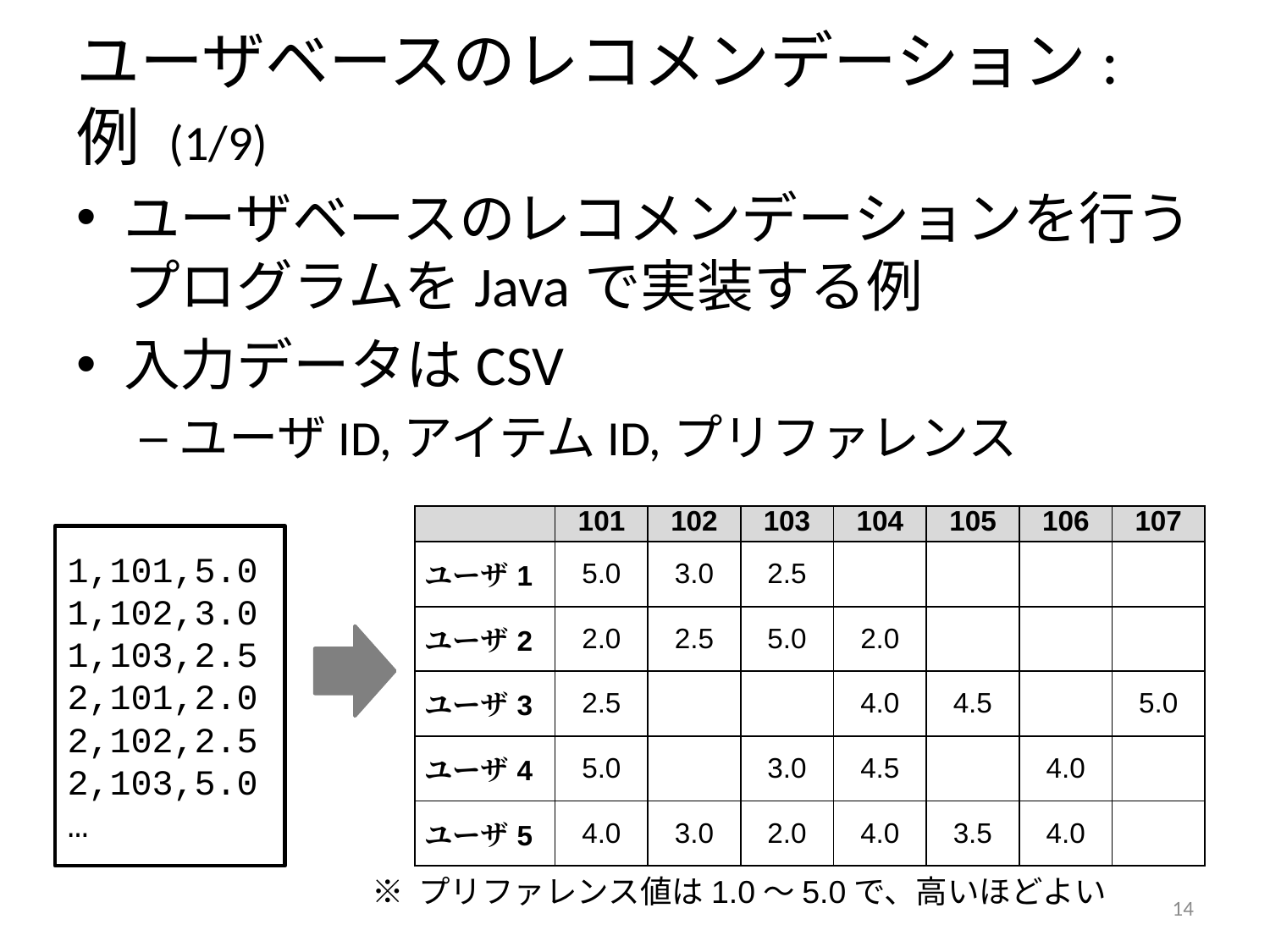

# ユーザベースのレコメンデーション:例 (1/9)
ユーザベースのレコメンデーションを行うプログラムをJavaで実装する例
入力データはCSV
ユーザID,アイテムID,プリファレンス
|  | 101 | 102 | 103 | 104 | 105 | 106 | 107 |
| --- | --- | --- | --- | --- | --- | --- | --- |
| ユーザ1 | 5.0 | 3.0 | 2.5 |  |  |  |  |
| ユーザ2 | 2.0 | 2.5 | 5.0 | 2.0 |  |  |  |
| ユーザ3 | 2.5 |  |  | 4.0 | 4.5 |  | 5.0 |
| ユーザ4 | 5.0 |  | 3.0 | 4.5 |  | 4.0 |  |
| ユーザ5 | 4.0 | 3.0 | 2.0 | 4.0 | 3.5 | 4.0 |  |
1,101,5.0
1,102,3.0
1,103,2.5
2,101,2.0
2,102,2.5
2,103,5.0
…

※ プリファレンス値は1.0～5.0で、高いほどよい
14